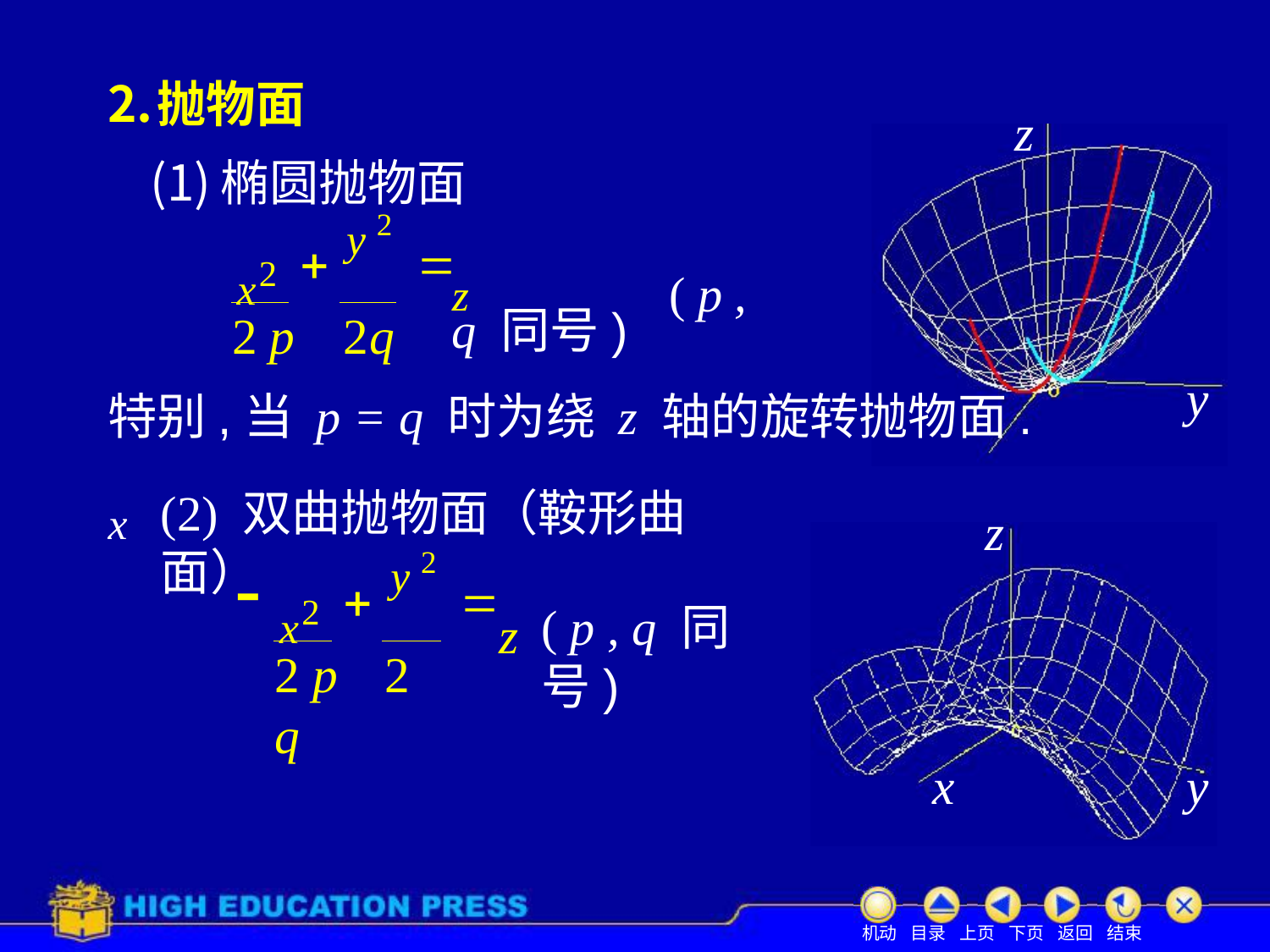

抛物面
椭圆抛物面
z

x2
+ y 2	=
z	( p , q 同号)
2 p	2q

y
特别,当 p = q 时为绕 z 轴的旋转抛物面. x
(2) 双曲抛物面（鞍形曲面）
z

x2
( p , q 同号)
+ y 2	=
z
2 p	2 q

x
y

机动 目录 上页 下页 返回 结束